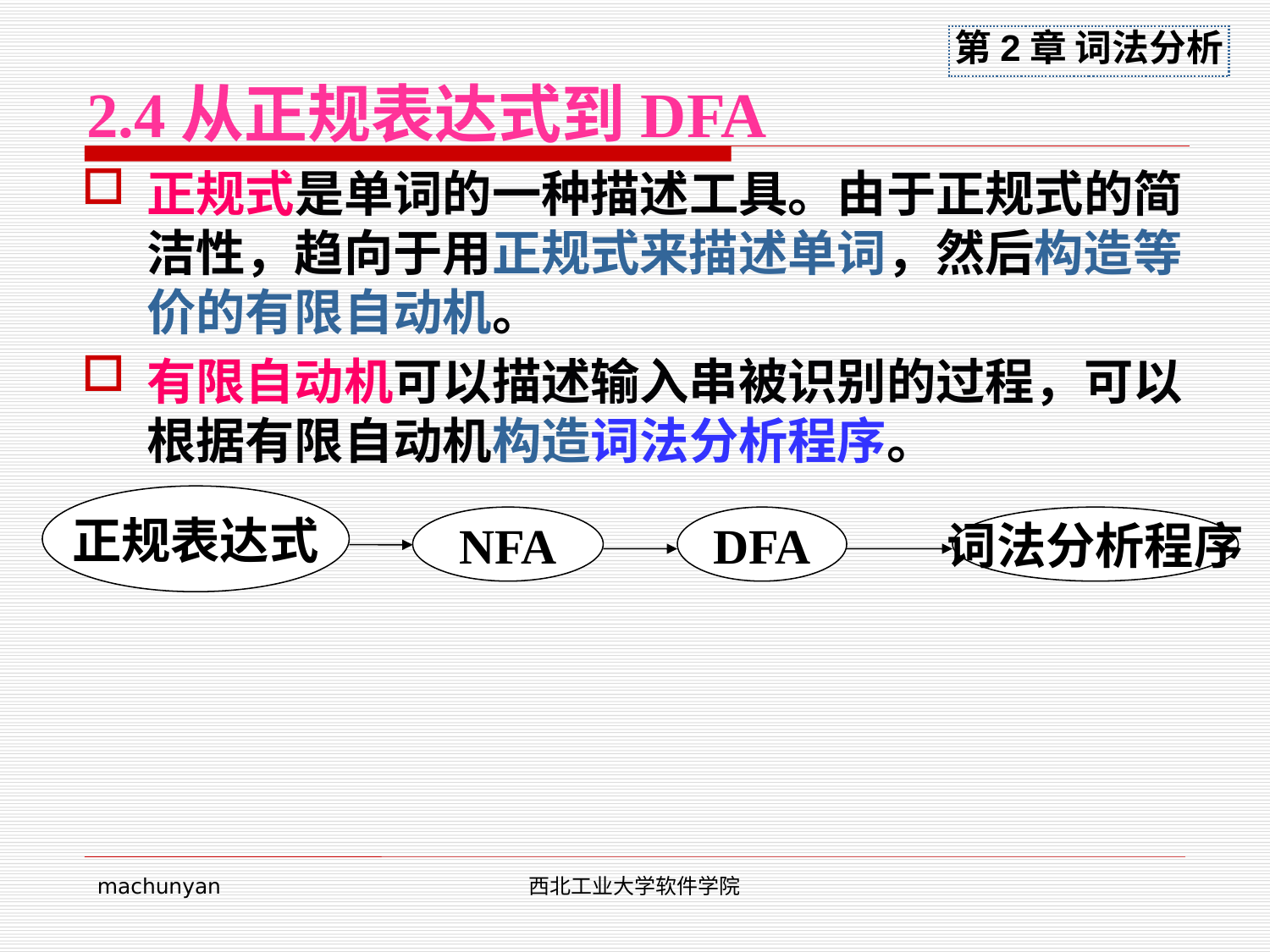

# 2.4从正规表达式到DFA
正规式是单词的一种描述工具。由于正规式的简洁性，趋向于用正规式来描述单词，然后构造等价的有限自动机。
有限自动机可以描述输入串被识别的过程，可以根据有限自动机构造词法分析程序。
正规表达式
NFA
DFA
词法分析程序

machunyan

西北工业大学软件学院
73